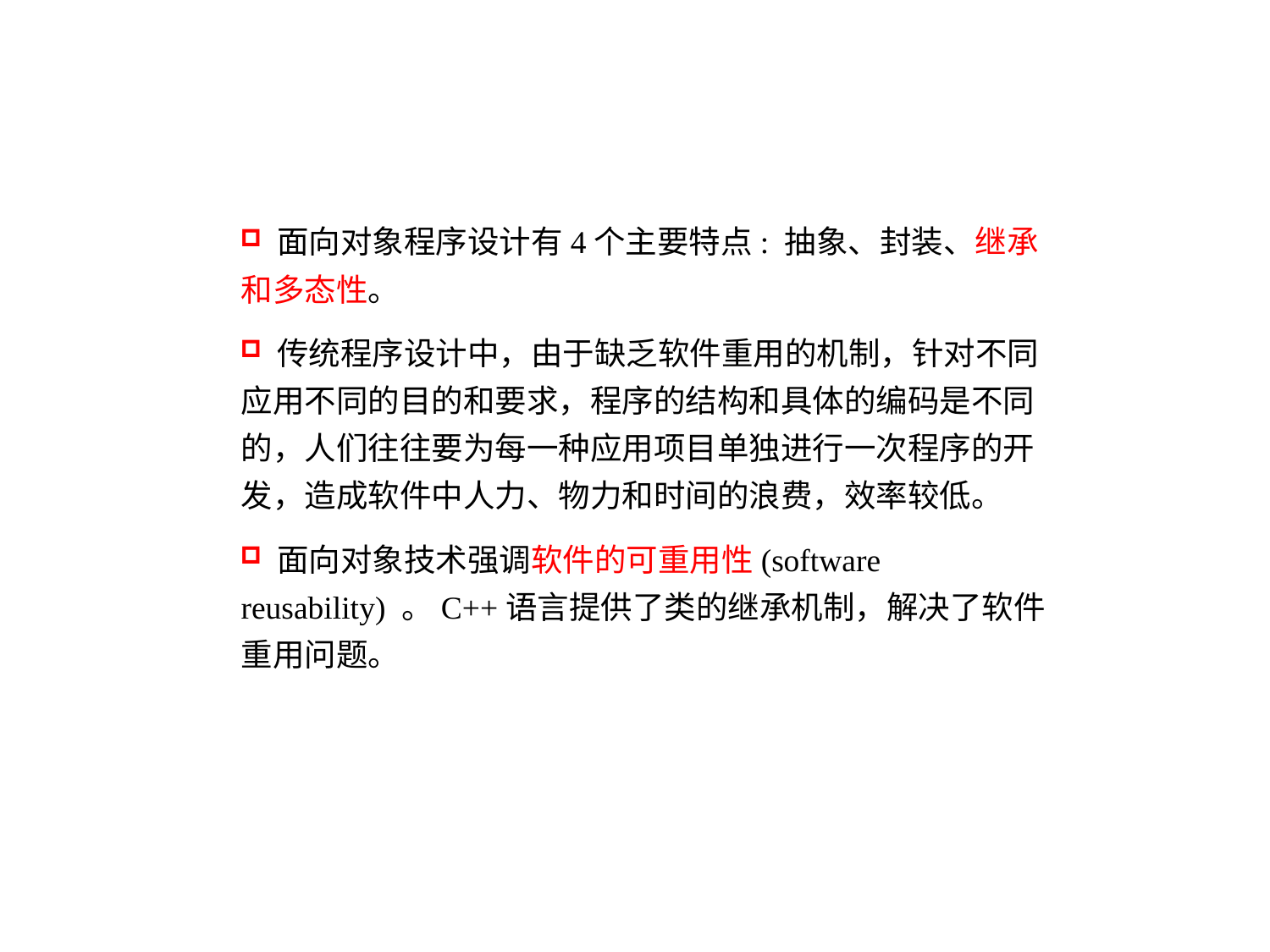

面向对象程序设计有4个主要特点: 抽象、封装、继承和多态性。
 传统程序设计中，由于缺乏软件重用的机制，针对不同应用不同的目的和要求，程序的结构和具体的编码是不同的，人们往往要为每一种应用项目单独进行一次程序的开发，造成软件中人力、物力和时间的浪费，效率较低。
 面向对象技术强调软件的可重用性(software reusability) 。C++语言提供了类的继承机制，解决了软件重用问题。